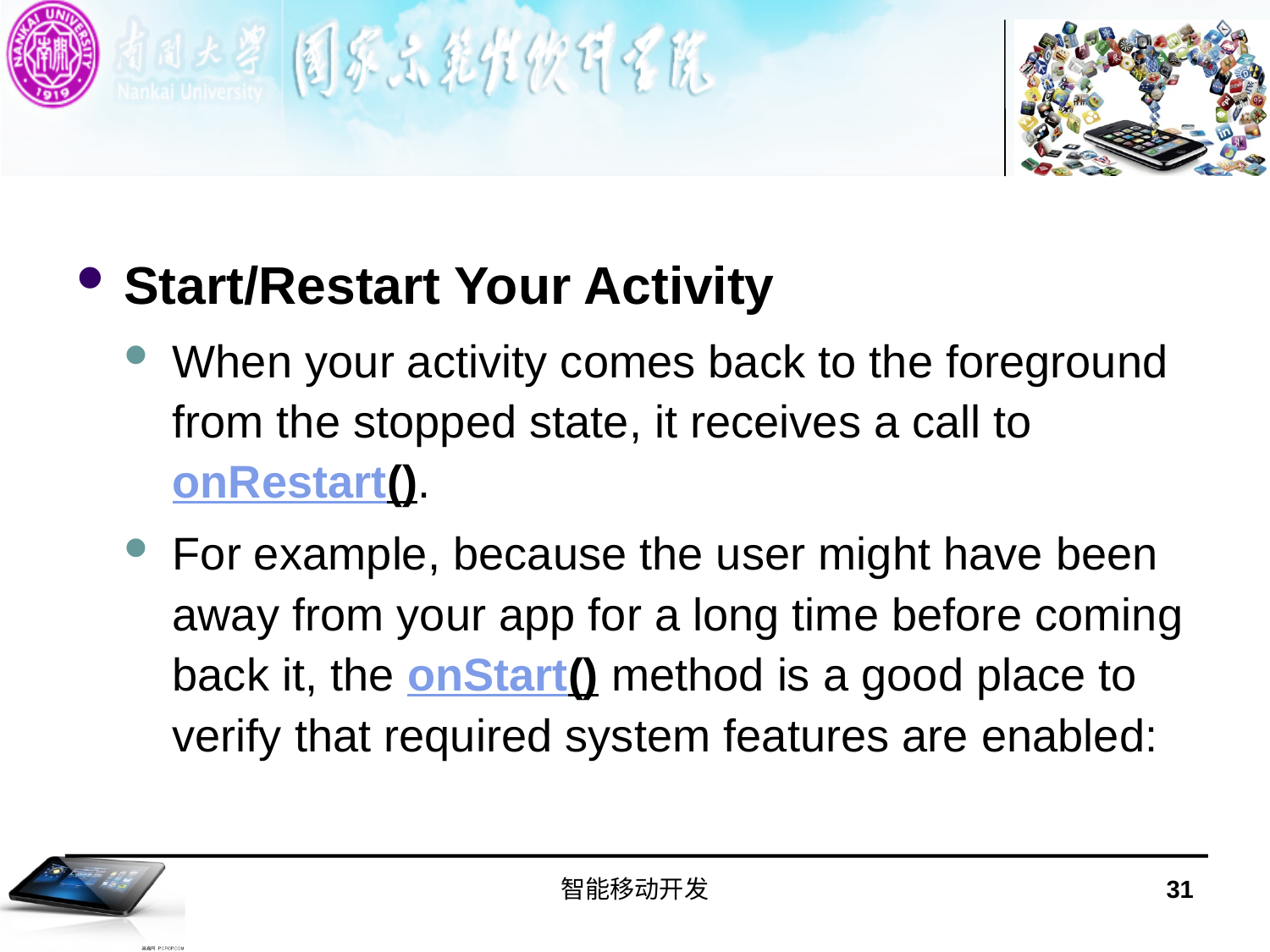

#
Start/Restart Your Activity
When your activity comes back to the foreground from the stopped state, it receives a call to onRestart().
For example, because the user might have been away from your app for a long time before coming back it, the onStart() method is a good place to verify that required system features are enabled:
智能移动开发
31